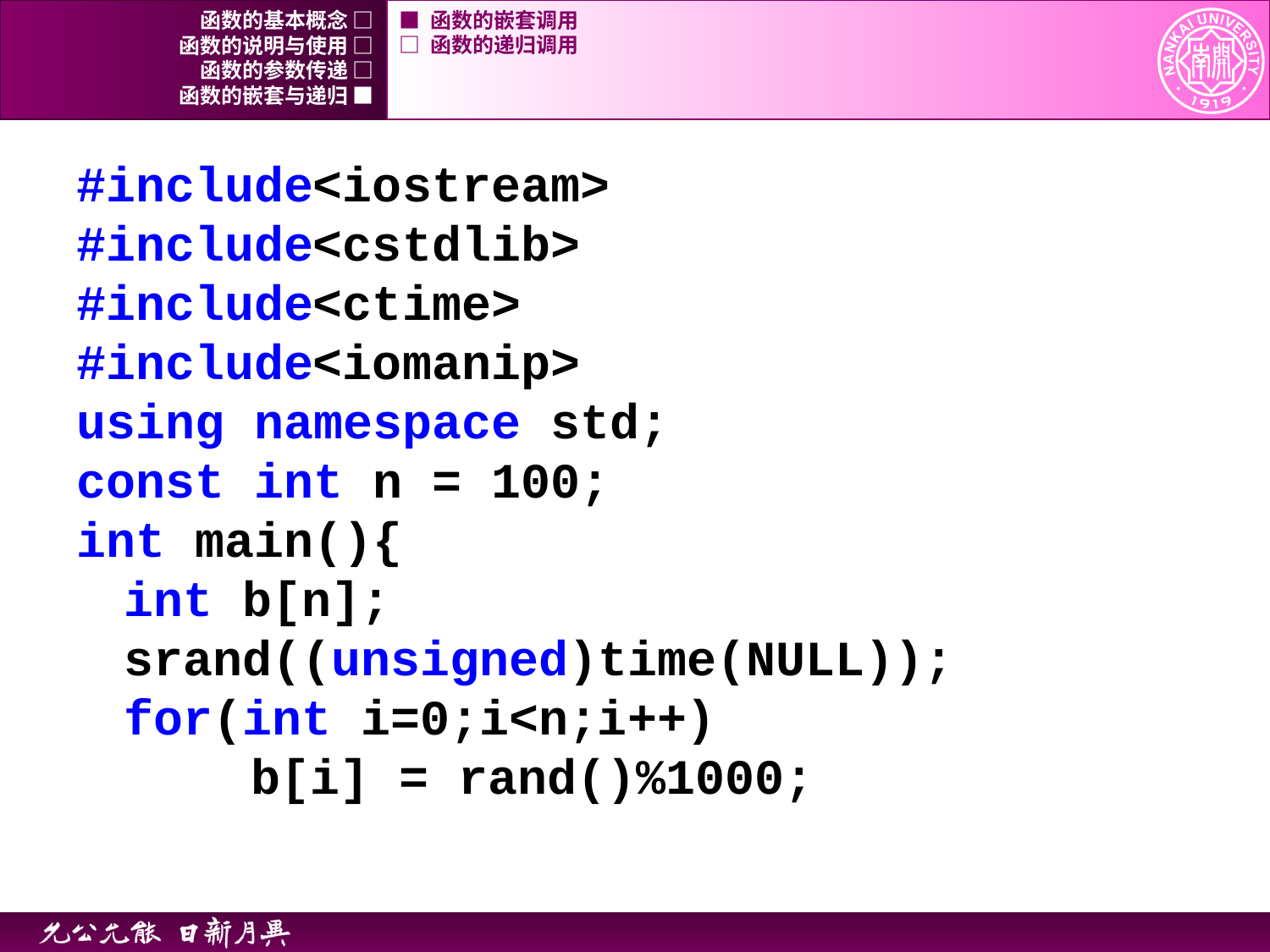

函数的基本概念 □
■ 函数的嵌套调用
函数的说明与使用 □
□ 函数的递归调用
函数的参数传递 □

函数的嵌套与递归 ■

#include<iostream>
#include<cstdlib>
#include<ctime>
#include<iomanip>
using namespace std;
const int n = 100;
int main(){
	int b[n];
	srand((unsigned)time(NULL));
	for(int i=0;i<n;i++)
		b[i] = rand()%1000;